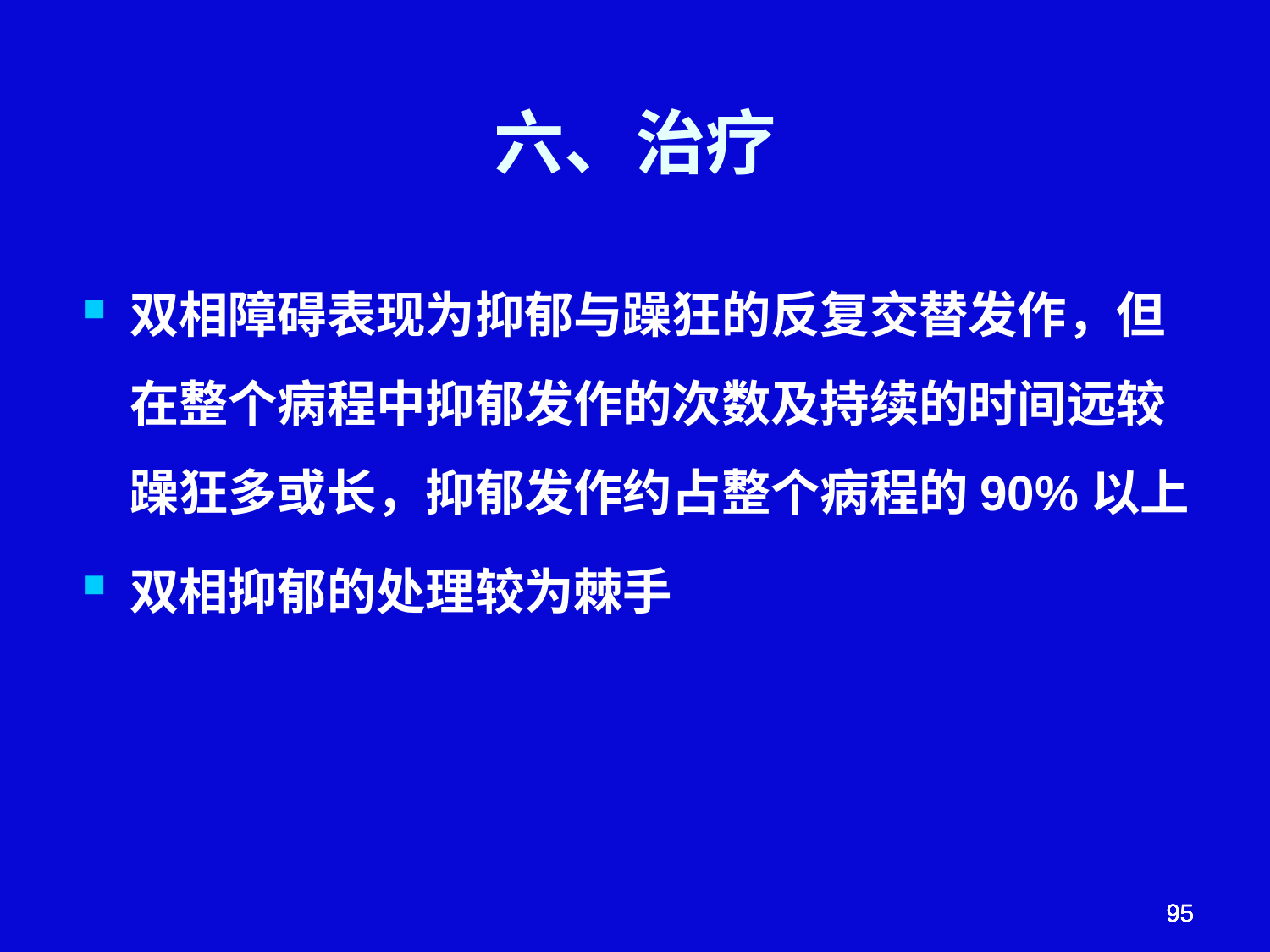

# 六、治疗
双相障碍表现为抑郁与躁狂的反复交替发作，但在整个病程中抑郁发作的次数及持续的时间远较躁狂多或长，抑郁发作约占整个病程的90%以上
双相抑郁的处理较为棘手
95
95
95
95
95
95